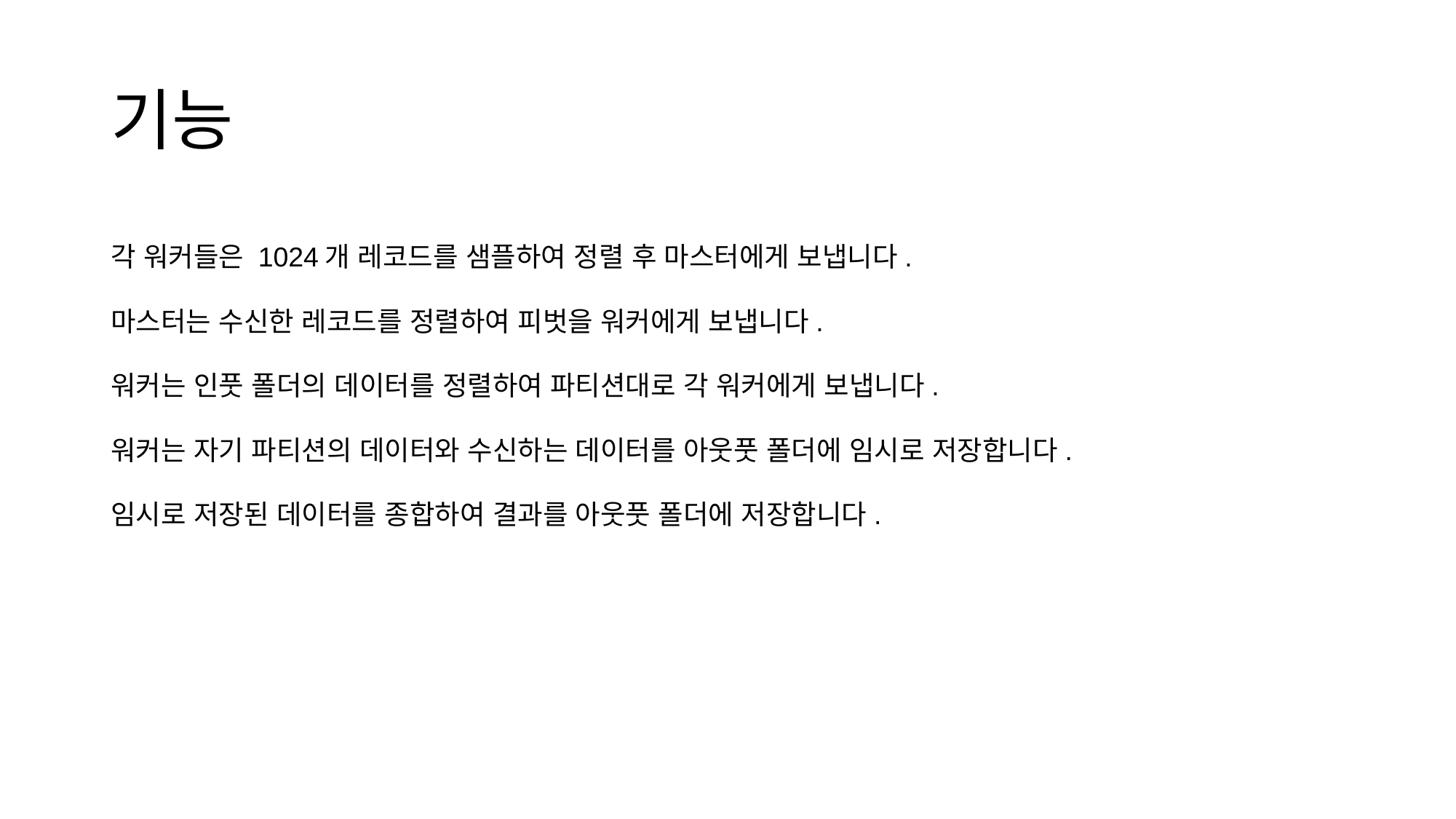

# 기능
각 워커들은 1024개 레코드를 샘플하여 정렬 후 마스터에게 보냅니다.
마스터는 수신한 레코드를 정렬하여 피벗을 워커에게 보냅니다.
워커는 인풋 폴더의 데이터를 정렬하여 파티션대로 각 워커에게 보냅니다.
워커는 자기 파티션의 데이터와 수신하는 데이터를 아웃풋 폴더에 임시로 저장합니다.
임시로 저장된 데이터를 종합하여 결과를 아웃풋 폴더에 저장합니다.